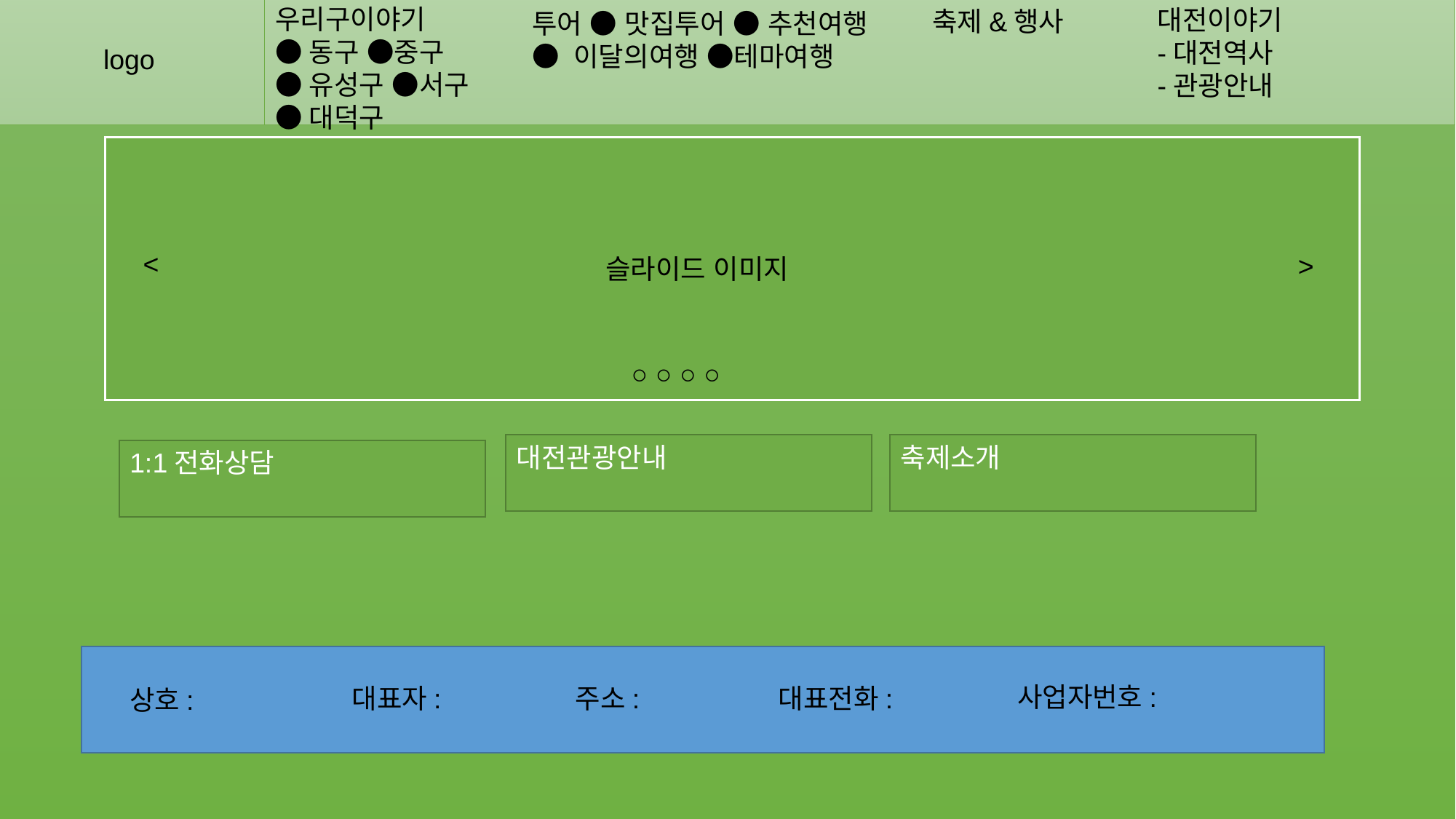

우리구이야기
●동구 ●중구
●유성구 ●서구
●대덕구

대전이야기
-대전역사
-관광안내

축제&행사

투어 ● 맛집투어 ● 추천여행
● 이달의여행 ●테마여행

logo

<
>
슬라이드 이미지

○ ○ ○ ○
대전관광안내

축제소개

1:1전화상담

사업자번호:
대표자:
주소:
대표전화:
상호: